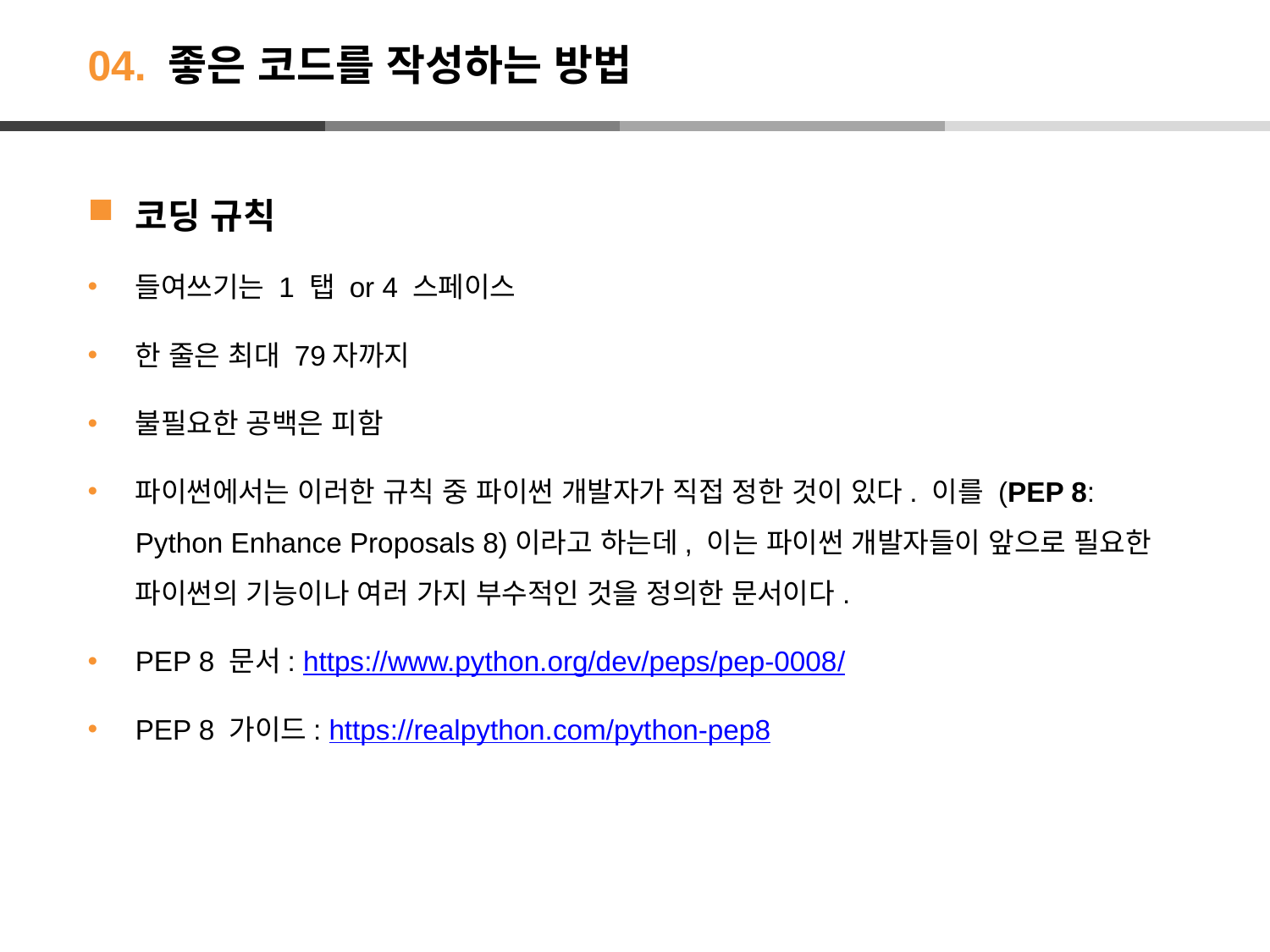

# 04. 좋은 코드를 작성하는 방법
코딩 규칙
들여쓰기는 1 탭 or 4 스페이스
한 줄은 최대 79자까지
불필요한 공백은 피함
파이썬에서는 이러한 규칙 중 파이썬 개발자가 직접 정한 것이 있다. 이를 (PEP 8: Python Enhance Proposals 8)이라고 하는데, 이는 파이썬 개발자들이 앞으로 필요한 파이썬의 기능이나 여러 가지 부수적인 것을 정의한 문서이다.
PEP 8 문서: https://www.python.org/dev/peps/pep-0008/
PEP 8 가이드: https://realpython.com/python-pep8